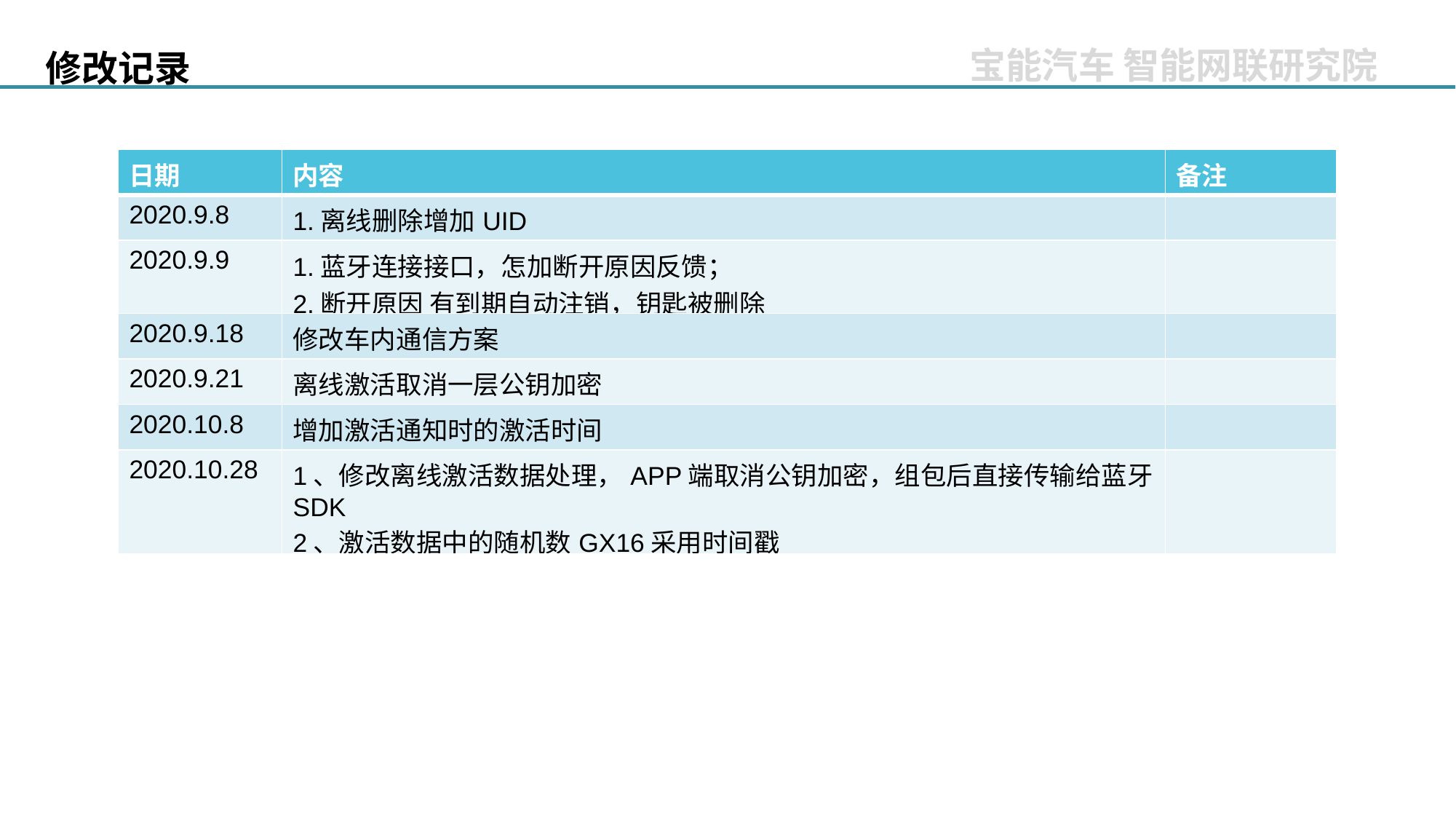

修改记录

| 日期 | 内容 | 备注 |
| --- | --- | --- |
| 2020.9.8 | 1.离线删除增加UID |  |
| 2020.9.9 | 1.蓝牙连接接口，怎加断开原因反馈； 2.断开原因 有到期自动注销，钥匙被删除 |  |
| 2020.9.18 | 修改车内通信方案 |  |
| 2020.9.21 | 离线激活取消一层公钥加密 |  |
| 2020.10.8 | 增加激活通知时的激活时间 |  |
| 2020.10.28 | 1、修改离线激活数据处理，APP端取消公钥加密，组包后直接传输给蓝牙SDK 2、激活数据中的随机数GX16采用时间戳 |  |